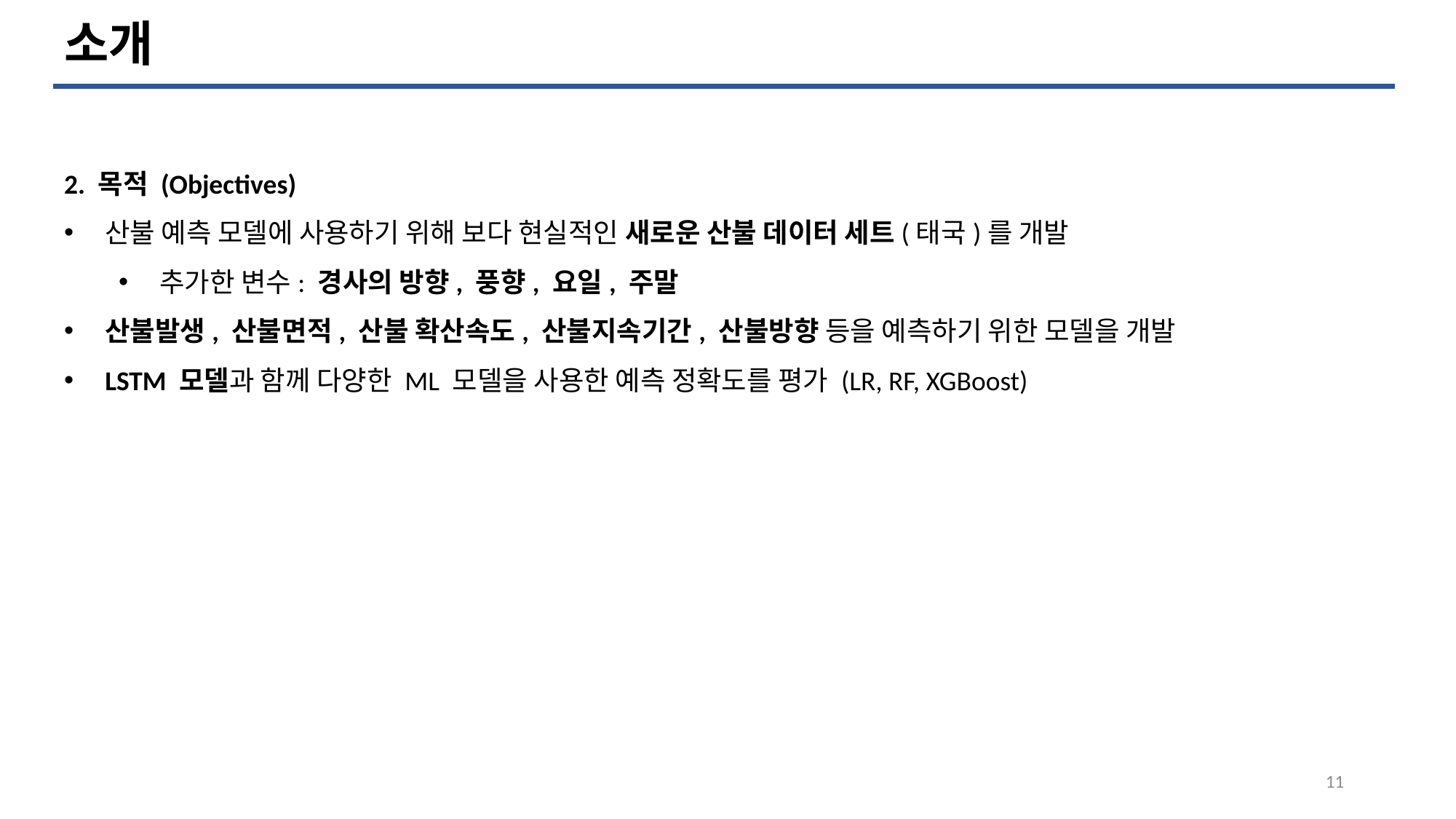

소개
2. 목적 (Objectives)
산불 예측 모델에 사용하기 위해 보다 현실적인 새로운 산불 데이터 세트(태국)를 개발
추가한 변수: 경사의 방향, 풍향, 요일, 주말
산불발생, 산불면적, 산불 확산속도, 산불지속기간, 산불방향 등을 예측하기 위한 모델을 개발
LSTM 모델과 함께 다양한 ML 모델을 사용한 예측 정확도를 평가 (LR, RF, XGBoost)
11